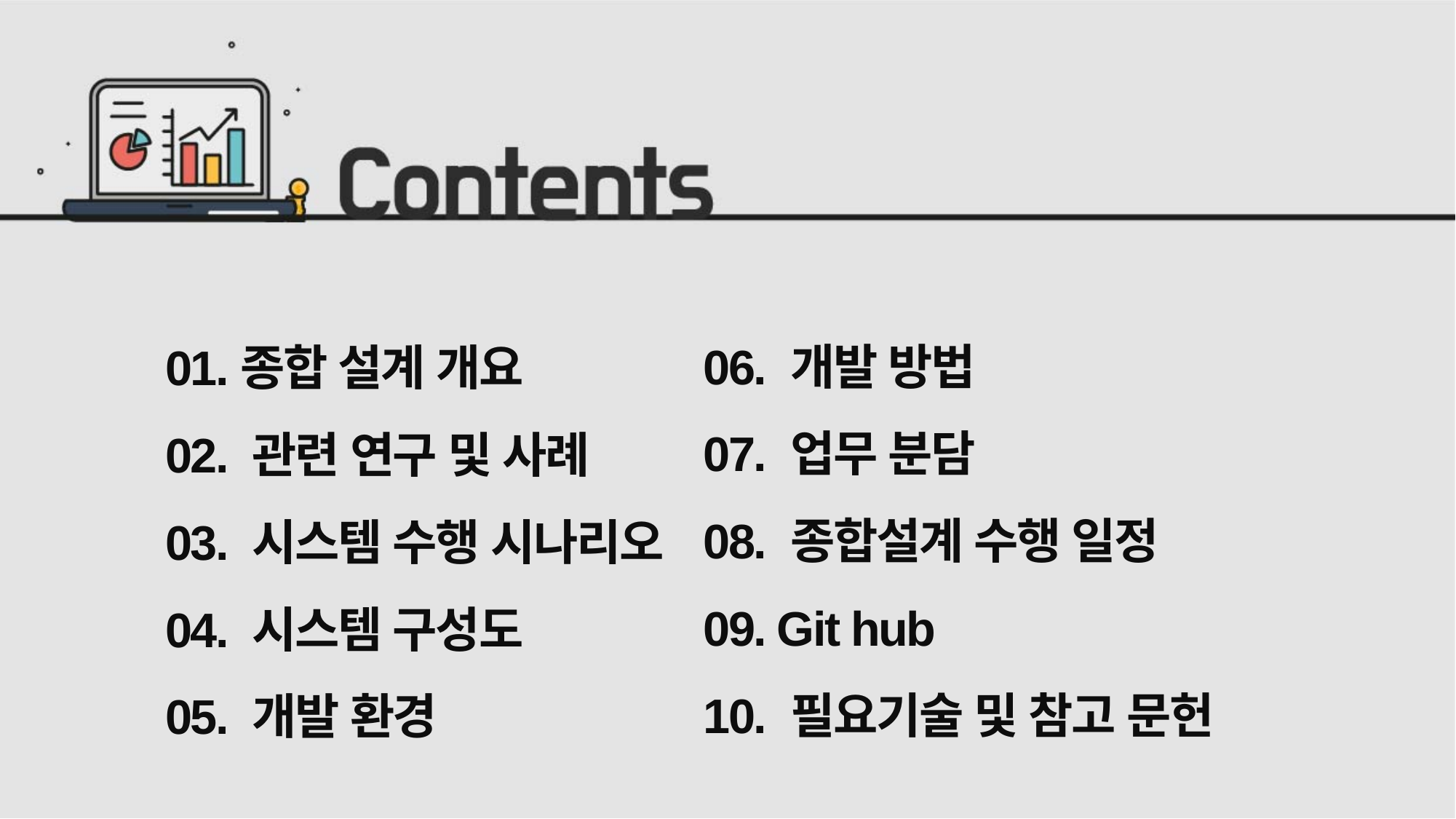

06. 개발 방법
07. 업무 분담
08. 종합설계 수행 일정
09. Git hub
10. 필요기술 및 참고 문헌
01.종합 설계 개요
02. 관련 연구 및 사례
03. 시스템 수행 시나리오
04. 시스템 구성도
05. 개발 환경